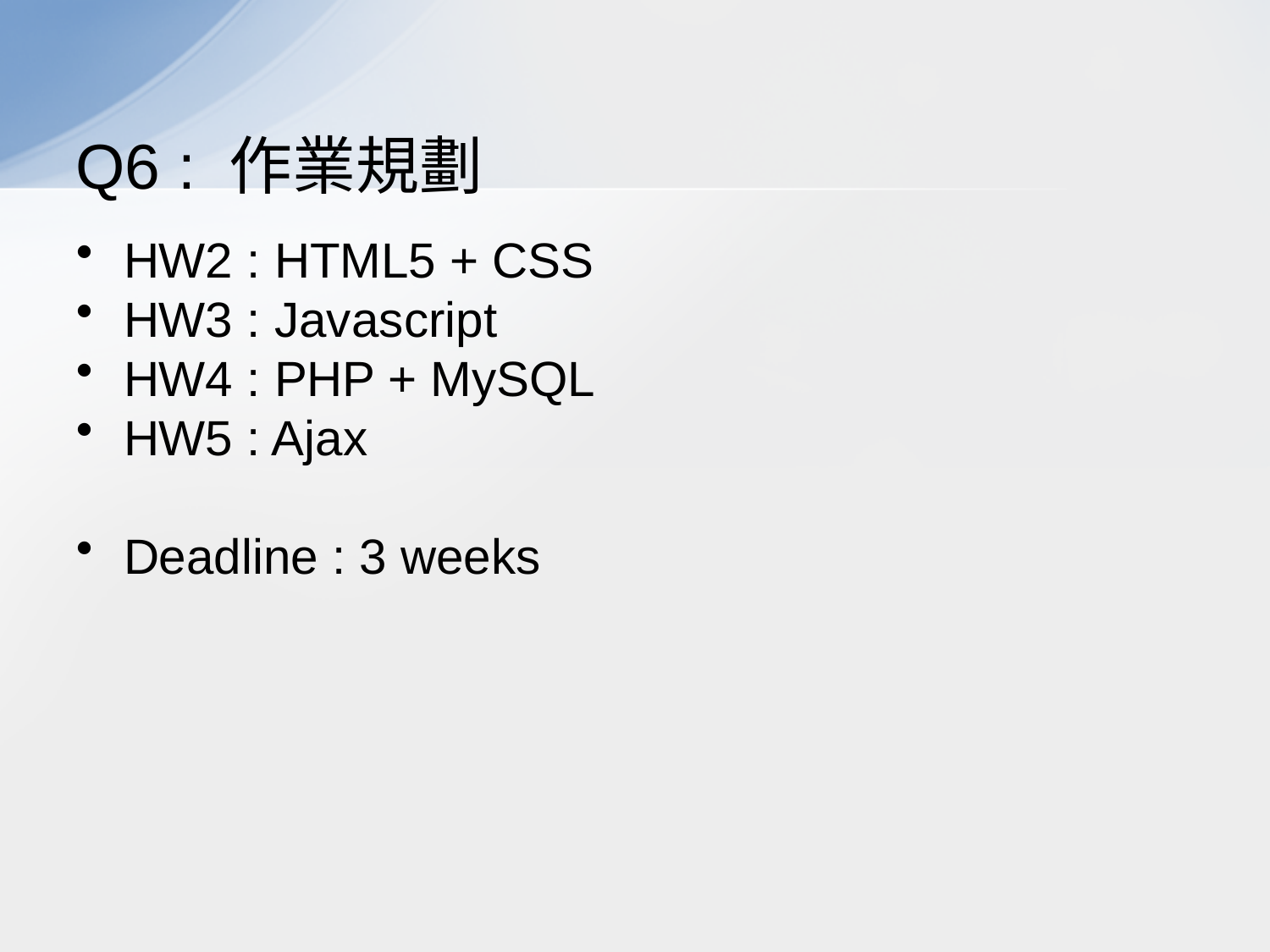

# Q6 : 作業規劃
HW2 : HTML5 + CSS
HW3 : Javascript
HW4 : PHP + MySQL
HW5 : Ajax

Deadline : 3 weeks